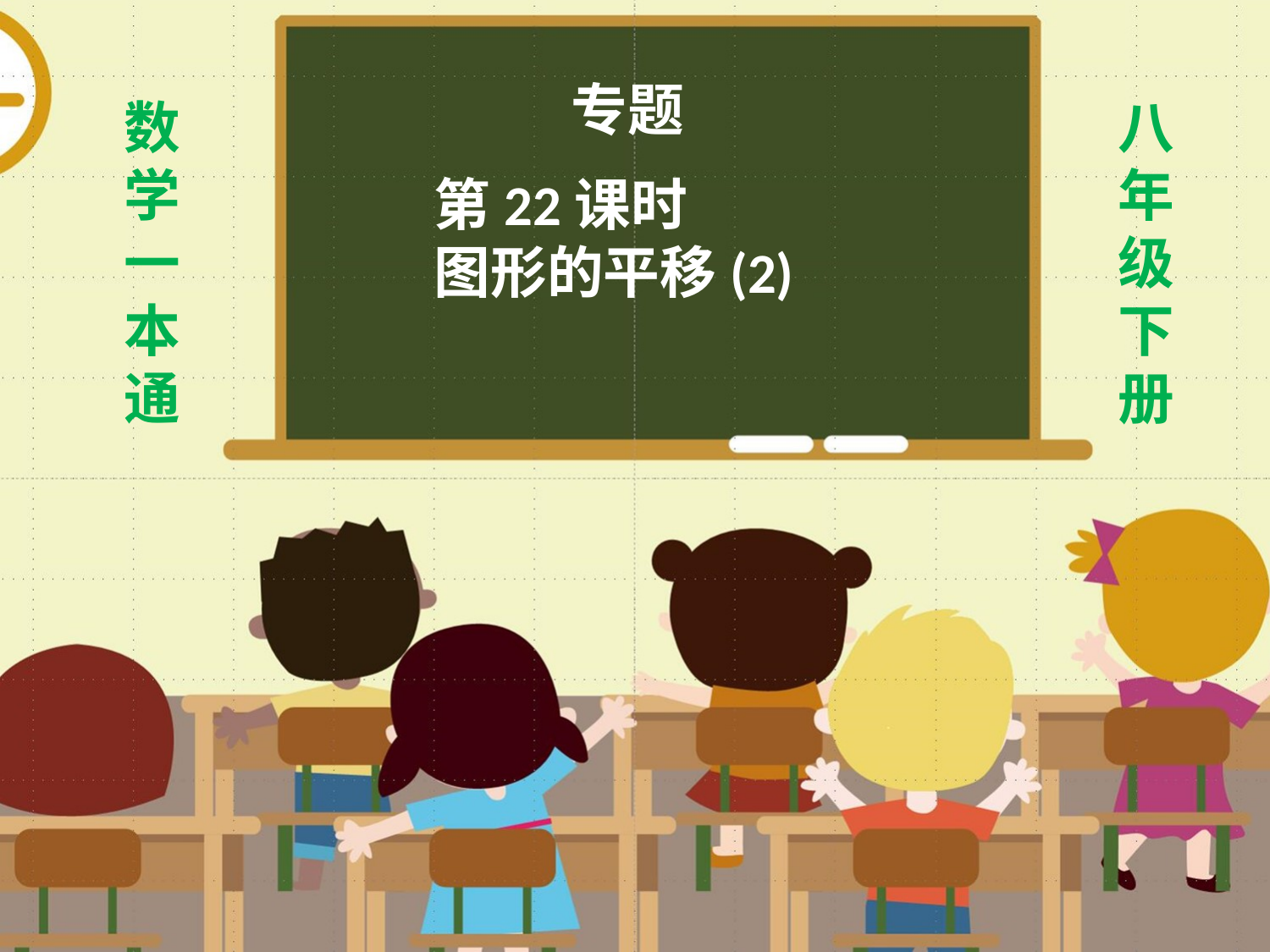

专题
数
学
一
本
通
八年级下册
第22课时
图形的平移(2)